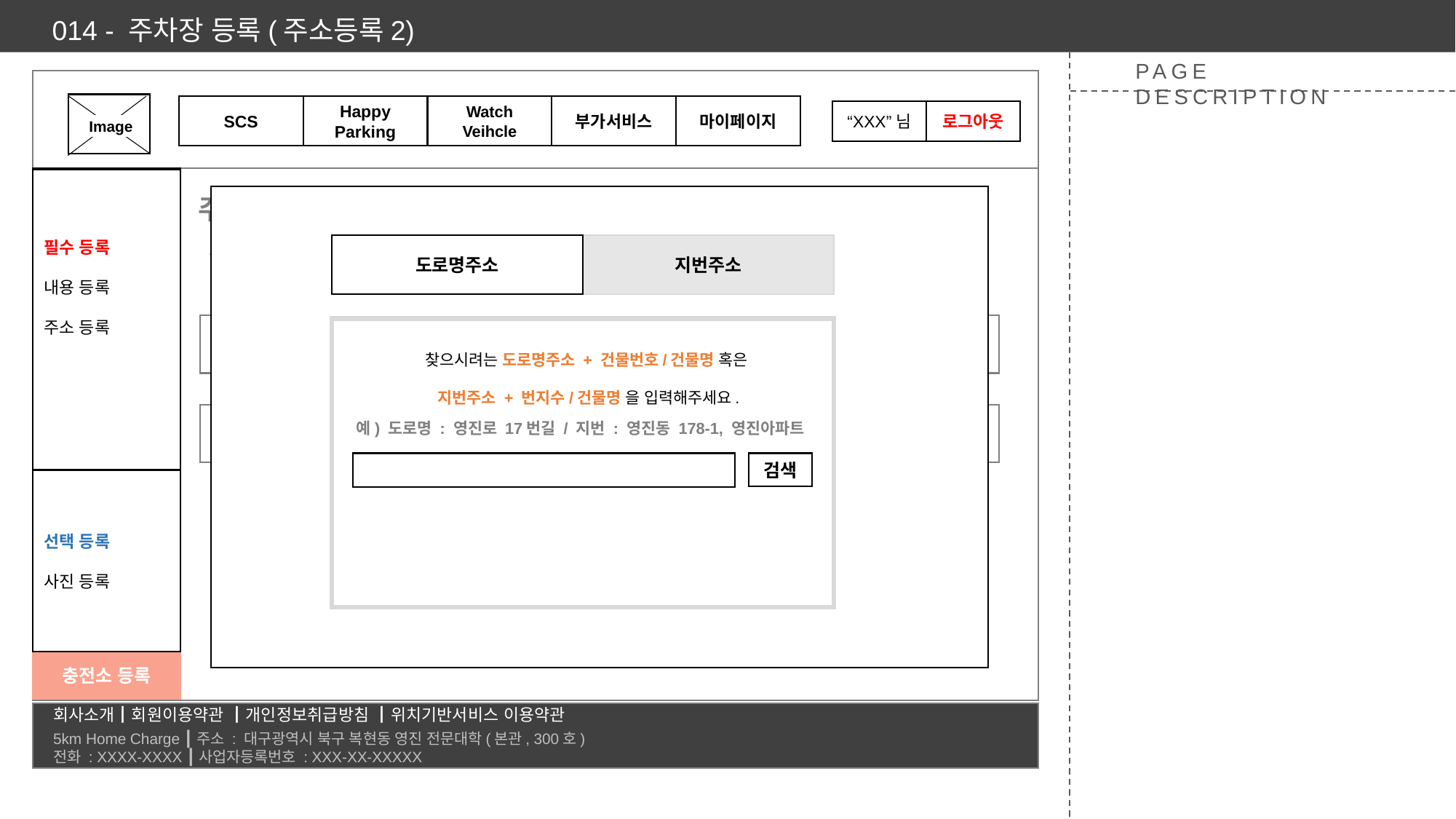

014 - 주차장 등록(주소등록2)
PAGE DESCRIPTION

SCS
Happy Parking
Watch
Veihcle
부가서비스
마이페이지
“XXX”님
로그아웃
Image
주소를 검색하여 주소를 등록 해주세요..
ㅁ

필수 등록
내용 등록

주소 등록

필수 등록
내용 등록

주소 등록

주소 입력
충전소 주소가 무엇입니까?
주소

검색
도로명주소
지번주소
특별시 / 광역시 / 시 / 군
기본 주소
예) 대구광역시
“충전소 주소가 없습니다”

구 / 동
찾으시려는 도로명주소 + 건물번호/건물명 혹은

지번주소 + 번지수/건물명 을 입력해주세요.
예) 도로명 : 영진로 17번길 / 지번 : 영진동 178-1, 영진아파트
예) 북구, 복현동
상세 주소
“충전소 주소가 없습니다”
도로 명 / 건물번호 / 아파트 이름 / 건물 이름

검색
예) 복현로 35길 영진전문대학
선택 등록

개요 등록

사진 등록
선택 등록

사진 등록
우편번호
주소 입력
예) XXX-XXX
취소
등록
충전소 등록
회사소개┃회원이용약관 ┃개인정보취급방침 ┃위치기반서비스 이용약관

5km Home Charge ┃주소 : 대구광역시 북구 복현동 영진 전문대학(본관, 300호)
전화 : XXXX-XXXX ┃사업자등록번호 : XXX-XX-XXXXX